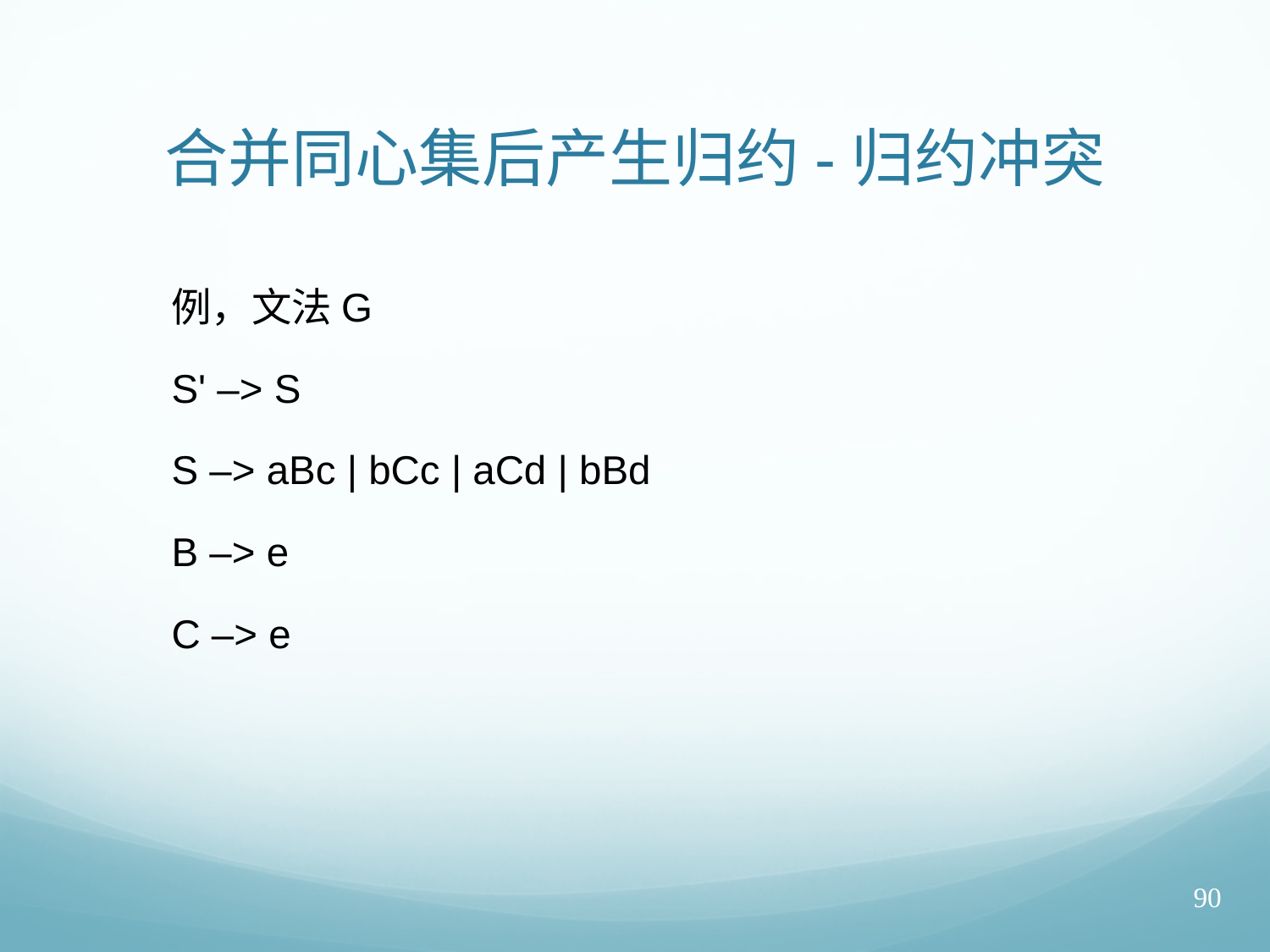

# 合并同心集后产生归约-归约冲突
例，文法G
S' –> S
S –> aBc | bCc | aCd | bBd
B –> e
C –> e

90